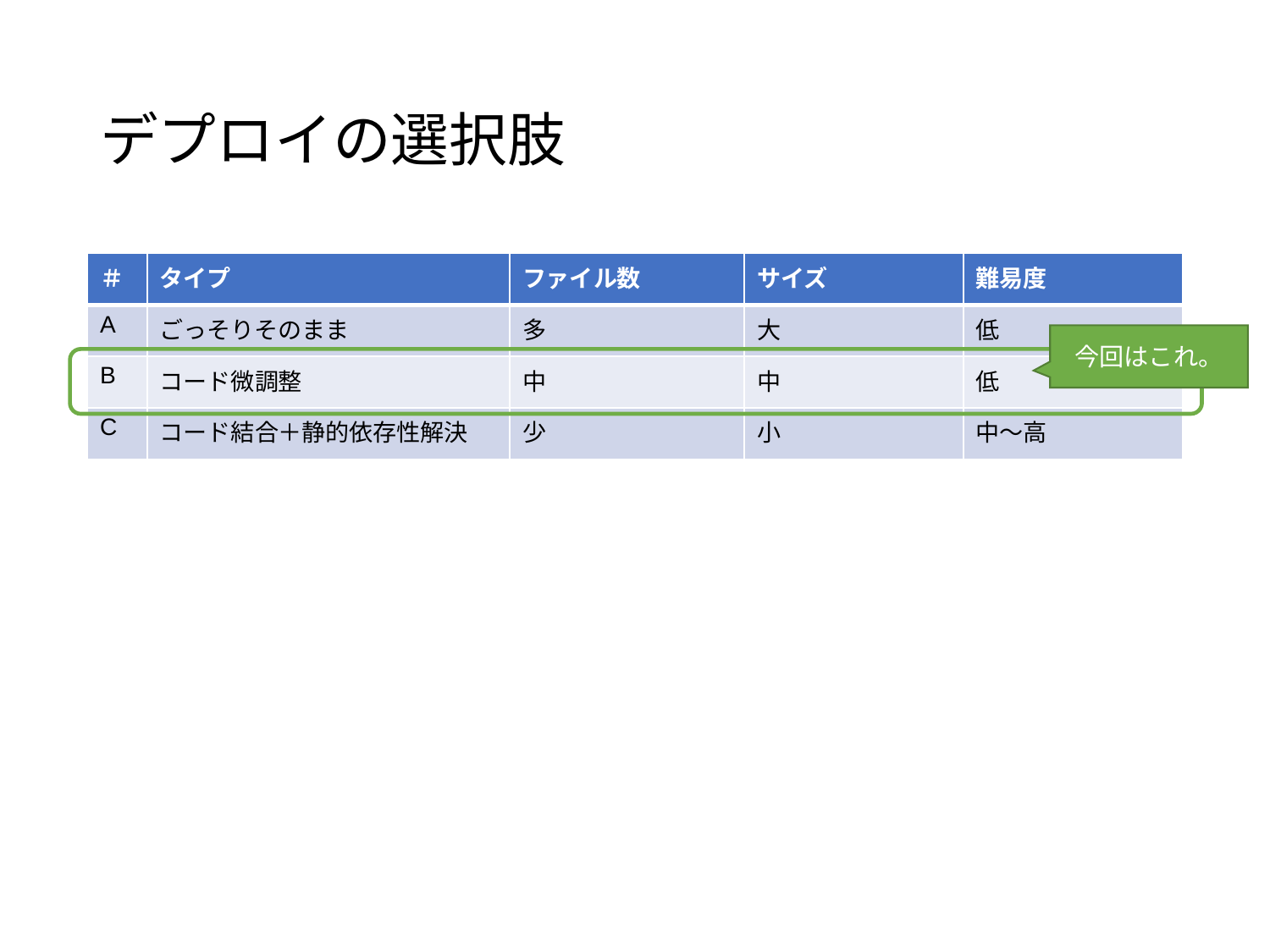

# デプロイの選択肢
| ＃ | タイプ | ファイル数 | サイズ | 難易度 |
| --- | --- | --- | --- | --- |
| A | ごっそりそのまま | 多 | 大 | 低 |
| B | コード微調整 | 中 | 中 | 低 |
| C | コード結合＋静的依存性解決 | 少 | 小 | 中〜高 |
今回はこれ。